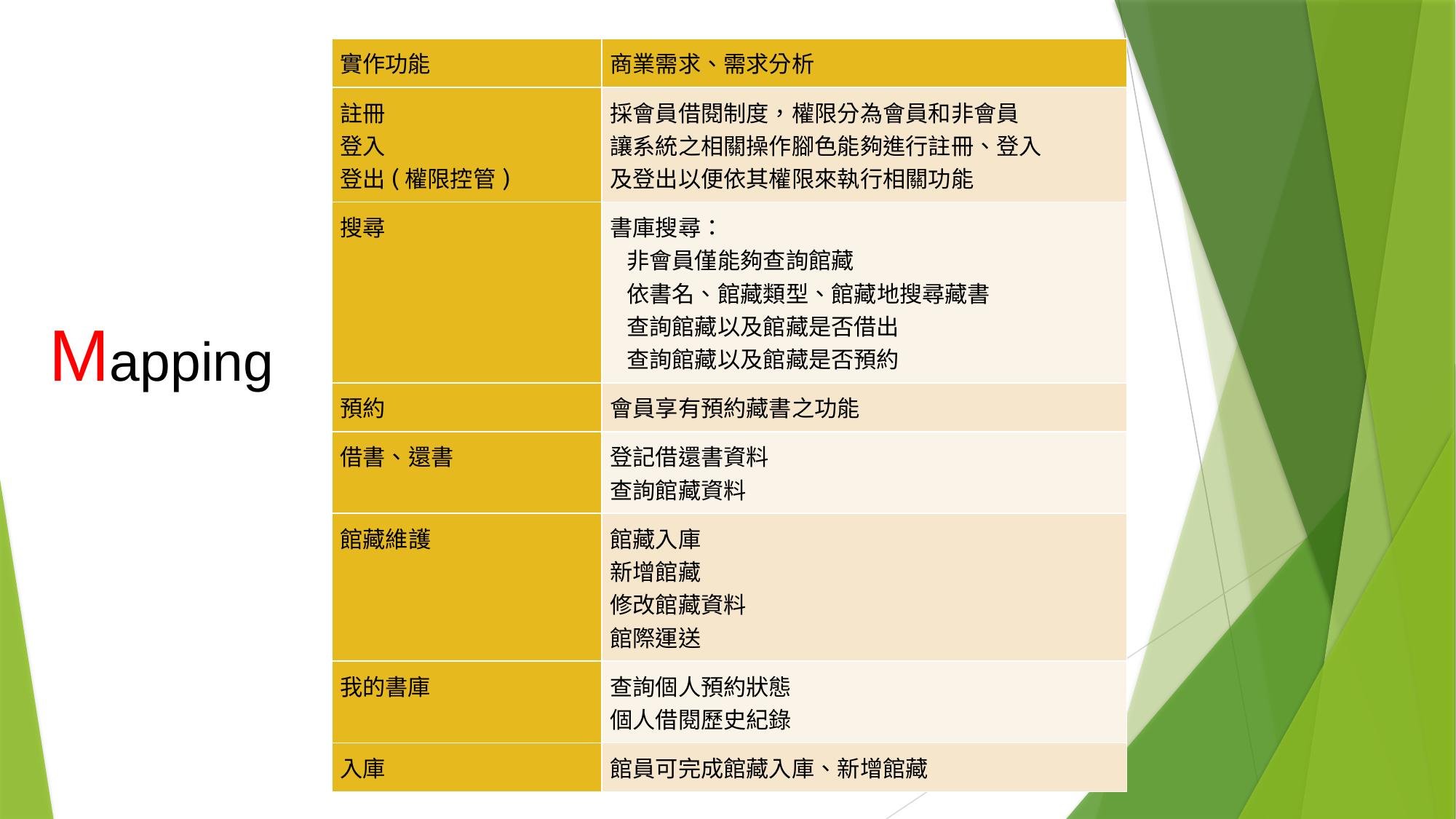

| 實作功能 | 商業需求、需求分析 |
| --- | --- |
| 註冊 登入 登出(權限控管) | 採會員借閱制度，權限分為會員和非會員 讓系統之相關操作腳色能夠進行註冊、登入 及登出以便依其權限來執行相關功能 |
| 搜尋 | 書庫搜尋： 非會員僅能夠查詢館藏 依書名、館藏類型、館藏地搜尋藏書 查詢館藏以及館藏是否借出 查詢館藏以及館藏是否預約 |
| 預約 | 會員享有預約藏書之功能 |
| 借書、還書 | 登記借還書資料 查詢館藏資料 |
| 館藏維護 | 館藏入庫 新增館藏 修改館藏資料 館際運送 |
| 我的書庫 | 查詢個人預約狀態 個人借閱歷史紀錄 |
| 入庫 | 館員可完成館藏入庫、新增館藏 |
Mapping